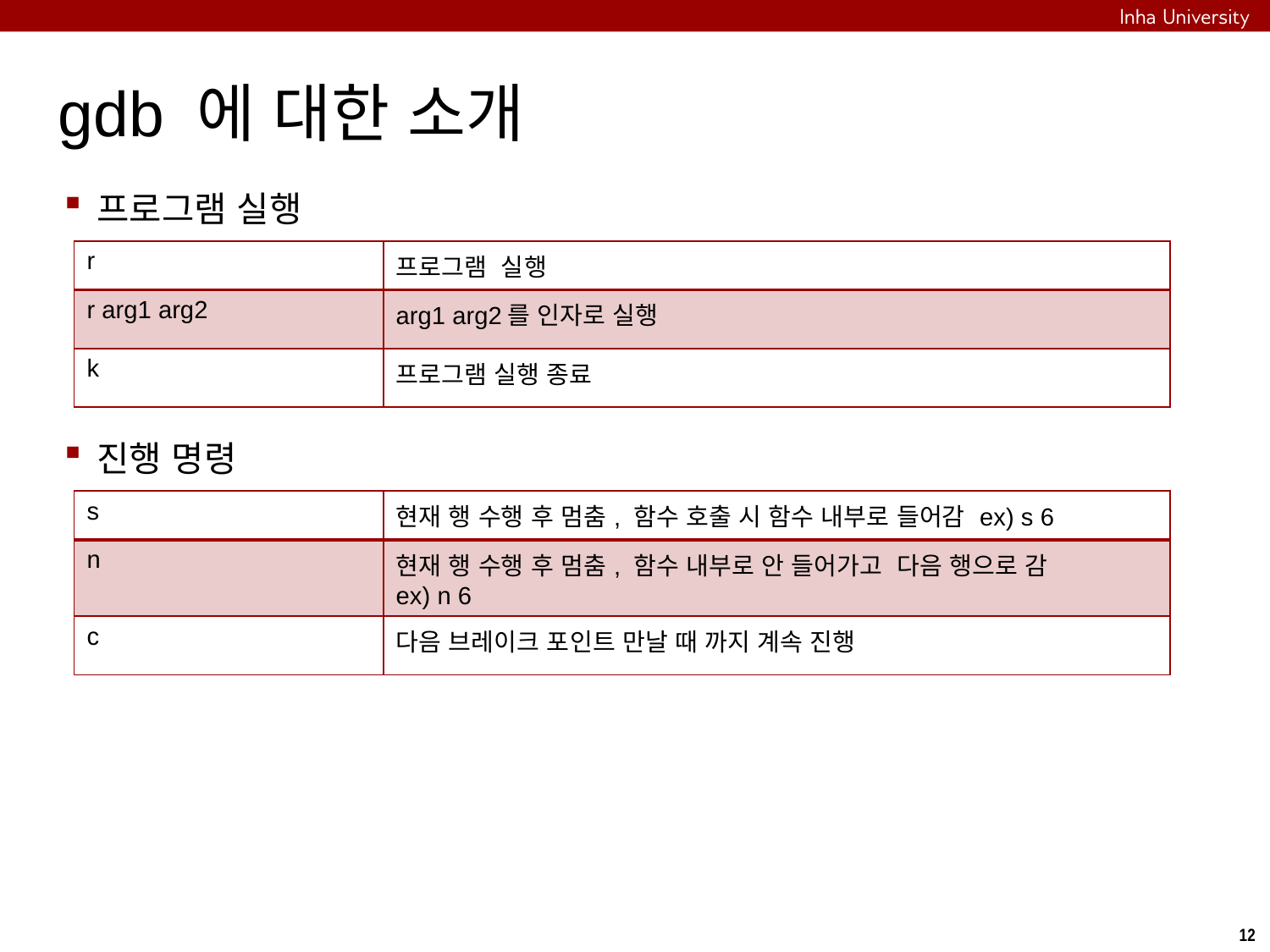

Inha University
# gdb 에 대한 소개
프로그램 실행
| r | 프로그램 실행 |
| --- | --- |
| r arg1 arg2 | arg1 arg2를 인자로 실행 |
| k | 프로그램 실행 종료 |
진행 명령
| s | 현재 행 수행 후 멈춤, 함수 호출 시 함수 내부로 들어감 ex) s 6 |
| --- | --- |
| n | 현재 행 수행 후 멈춤, 함수 내부로 안 들어가고 다음 행으로 감 ex) n 6 |
| c | 다음 브레이크 포인트 만날 때 까지 계속 진행 |